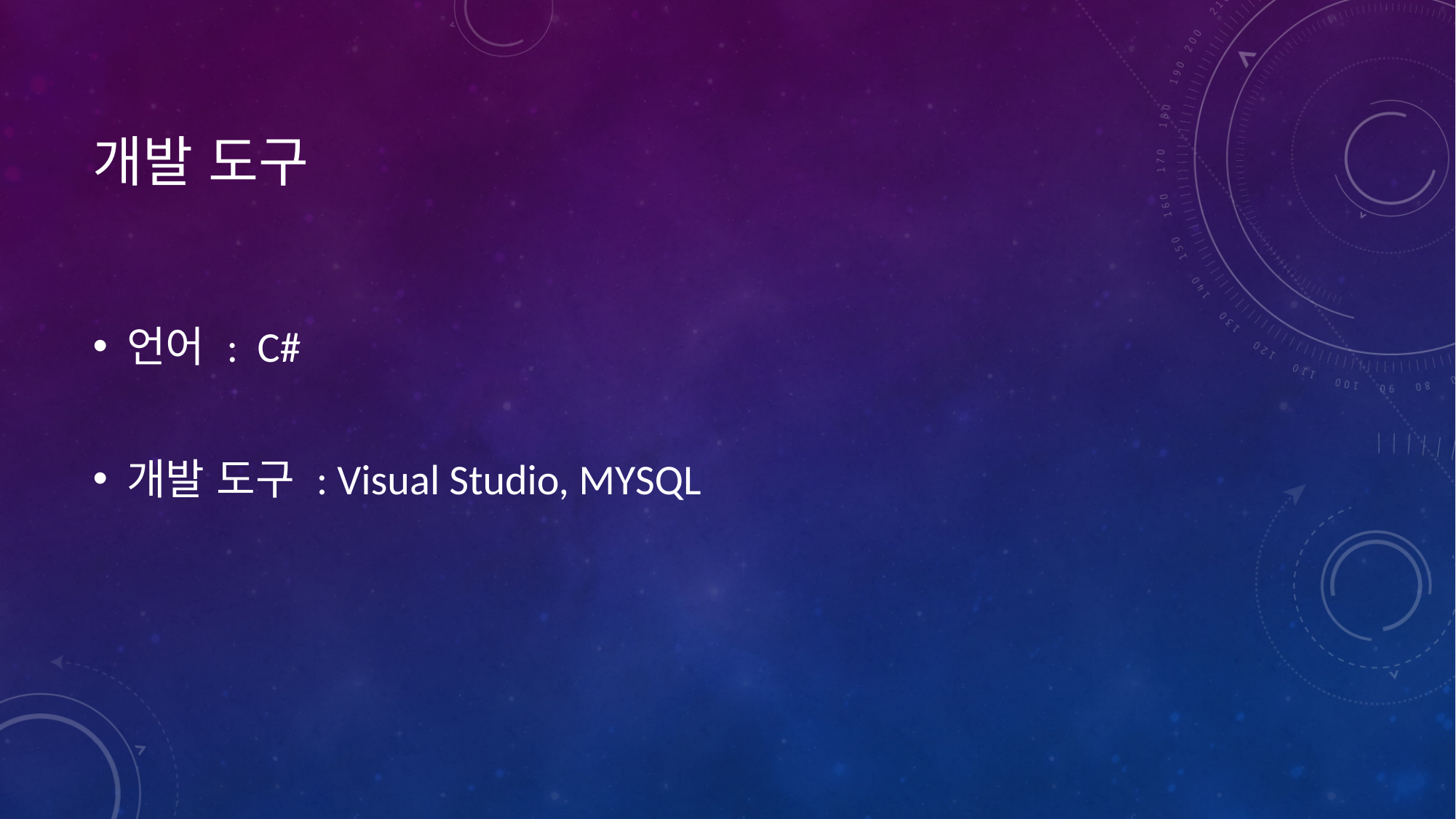

# 개발 도구
언어 :  C#

개발 도구 : Visual Studio, MYSQL